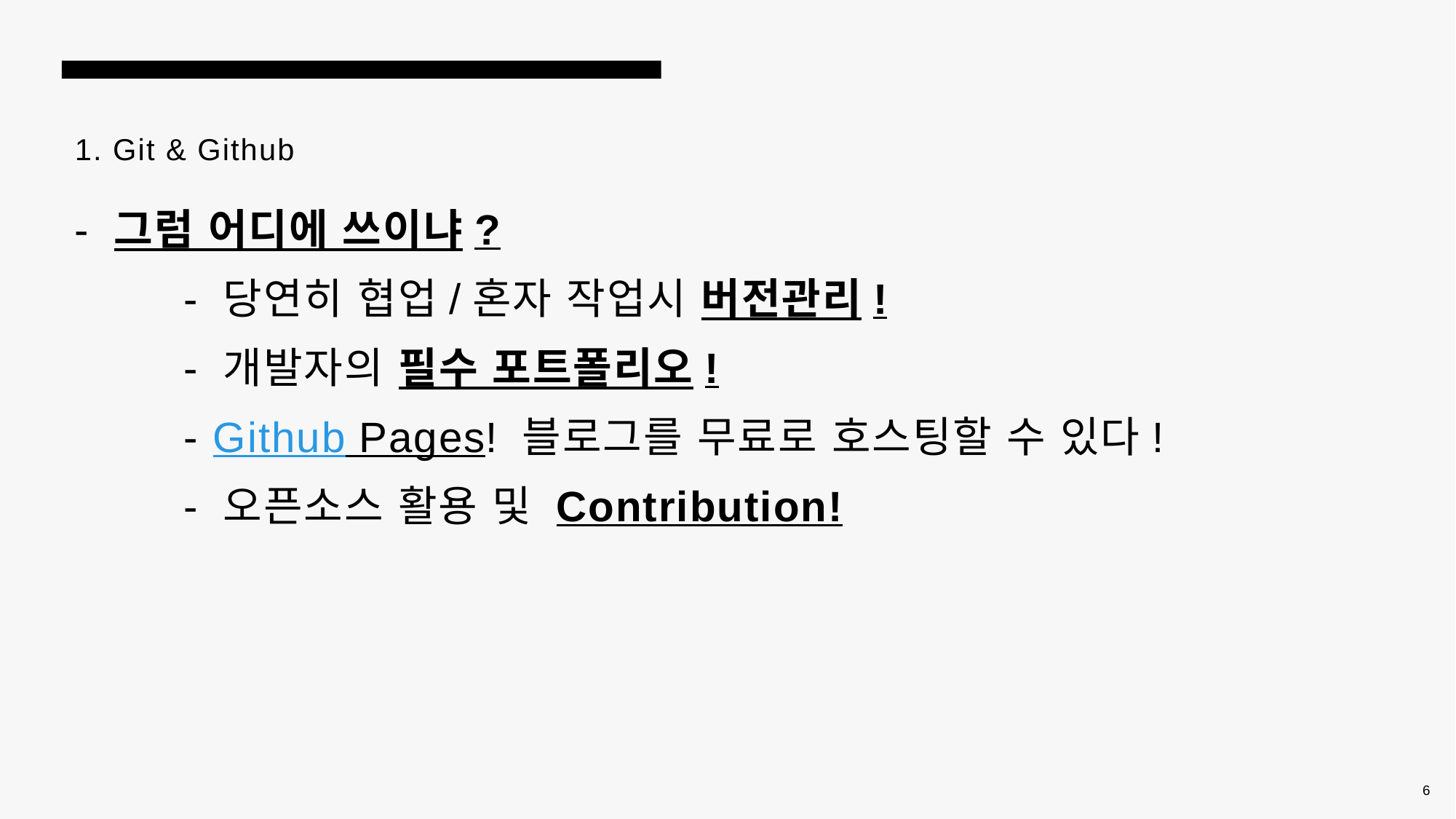

# 1. Git & Github - 그럼 어디에 쓰이냐? - 당연히 협업/혼자 작업시 버전관리! - 개발자의 필수 포트폴리오! - Github Pages! 블로그를 무료로 호스팅할 수 있다! - 오픈소스 활용 및 Contribution!
6